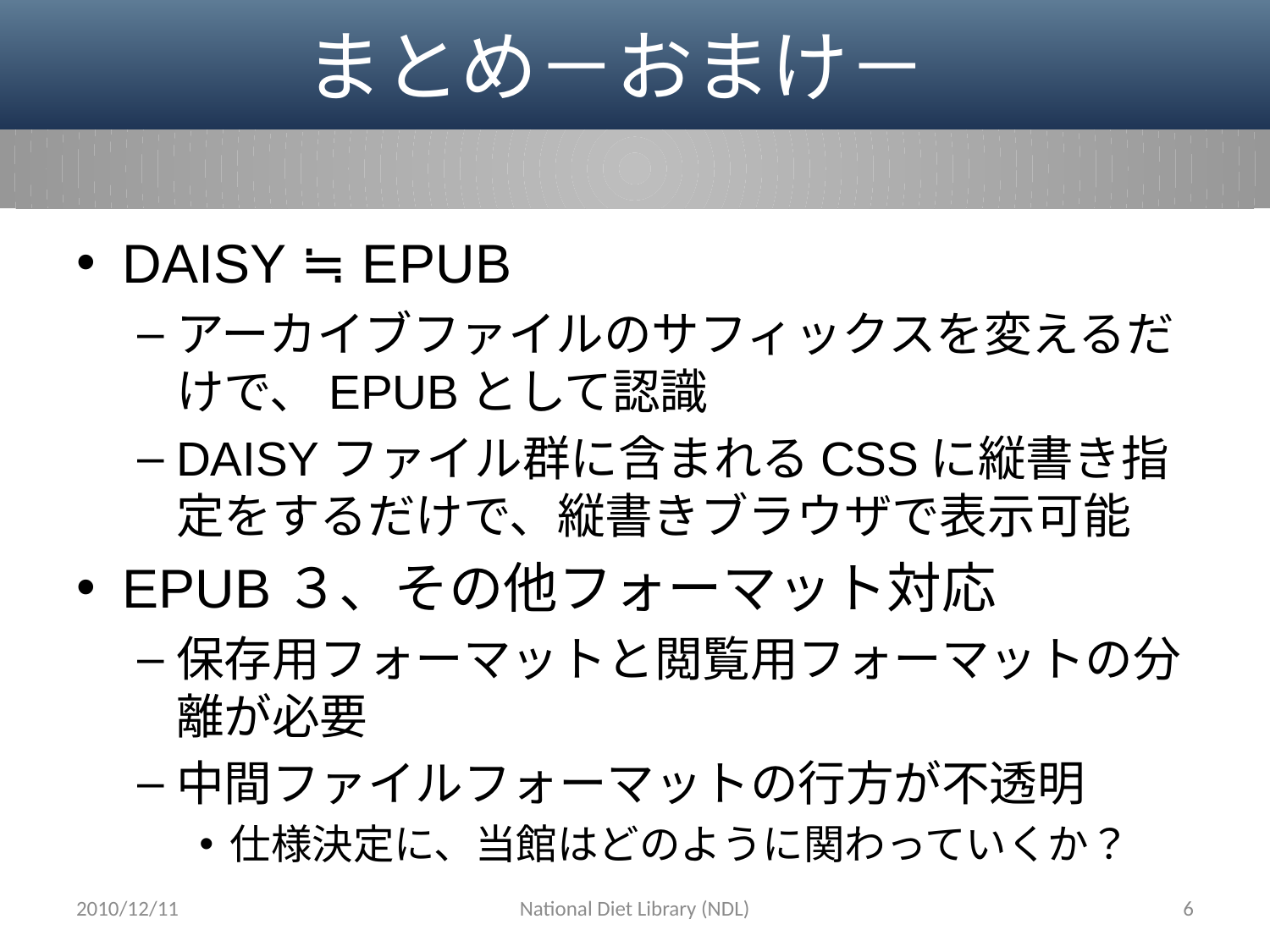

# まとめ－おまけ－
DAISY ≒ EPUB
アーカイブファイルのサフィックスを変えるだけで、EPUBとして認識
DAISYファイル群に含まれるCSSに縦書き指定をするだけで、縦書きブラウザで表示可能
EPUB３、その他フォーマット対応
保存用フォーマットと閲覧用フォーマットの分離が必要
中間ファイルフォーマットの行方が不透明
仕様決定に、当館はどのように関わっていくか？
2010/12/11
National Diet Library (NDL)
6